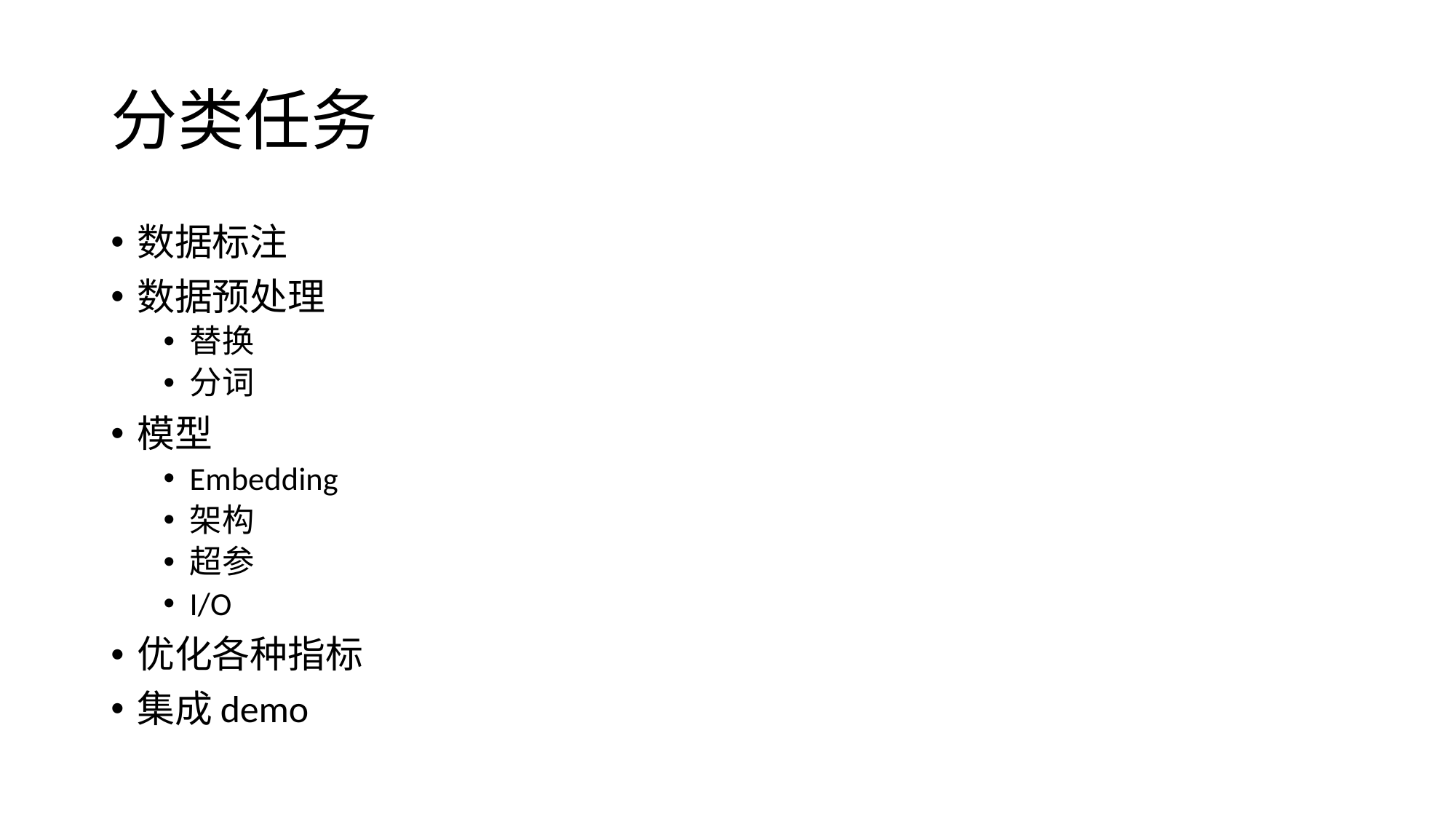

# 分类任务
数据标注
数据预处理
替换
分词
模型
Embedding
架构
超参
I/O
优化各种指标
集成demo